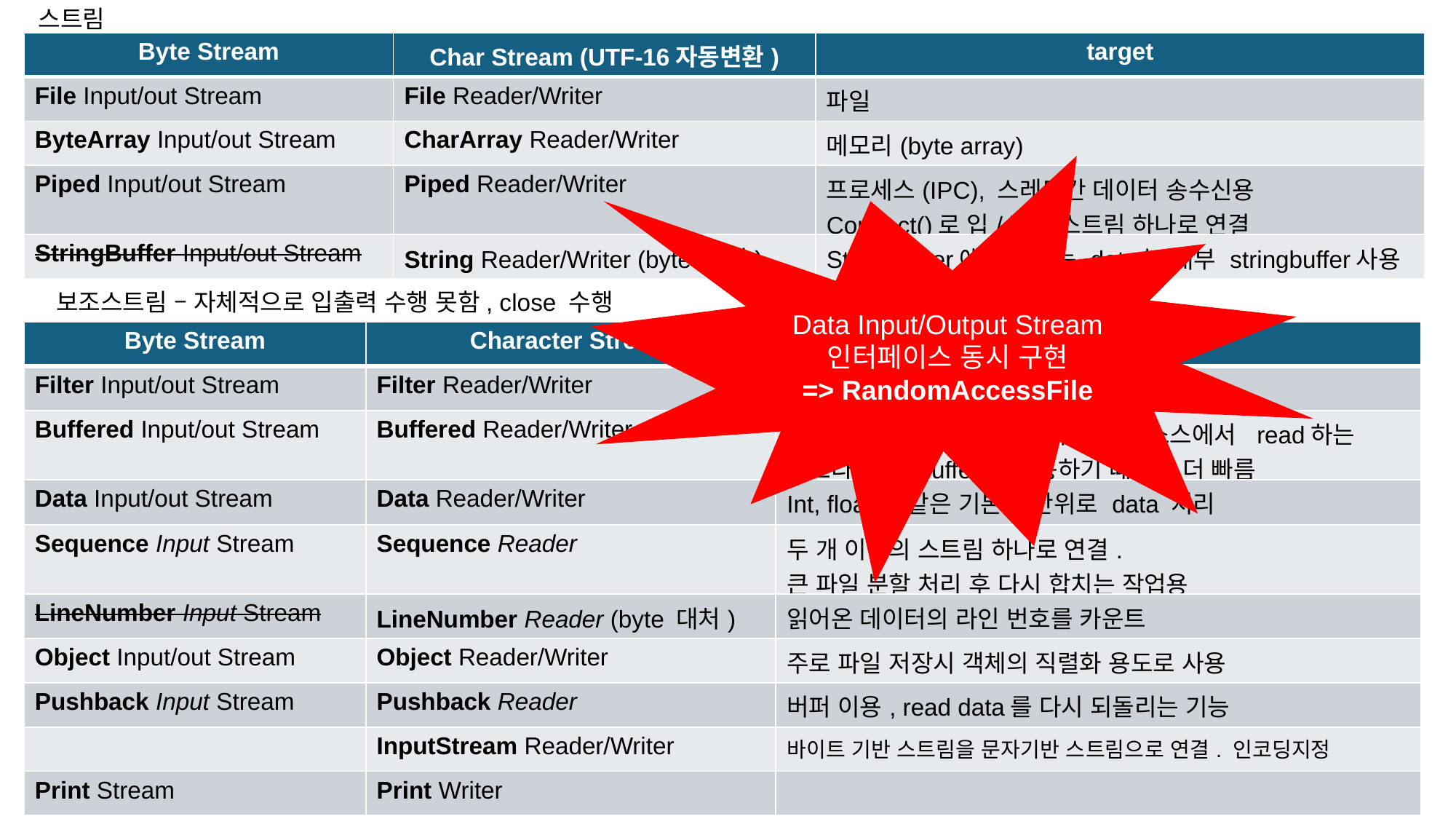

스트림
| Byte Stream | Char Stream (UTF-16자동변환) | target |
| --- | --- | --- |
| File Input/out Stream | File Reader/Writer | 파일 |
| ByteArray Input/out Stream | CharArray Reader/Writer | 메모리(byte array) |
| Piped Input/out Stream | Piped Reader/Writer | 프로세스(IPC), 스레드간 데이터 송수신용 Connect()로 입/출력 스트림 하나로 연결 |
| StringBuffer Input/out Stream | String Reader/Writer (byte 대처) | StringWriter에 출력되는 data는 내부 stringbuffer사용 |
Data Input/Output Stream
인터페이스 동시 구현
=> RandomAccessFile
보조스트림 – 자체적으로 입출력 수행 못함, close 수행
| Byte Stream | Character Stream | Desc |
| --- | --- | --- |
| Filter Input/out Stream | Filter Reader/Writer | 필터 이용 |
| Buffered Input/out Stream | Buffered Reader/Writer | 버퍼 이용(성능 향상) – 외부 입력 소스에서 read하는 것보다 내부 buffer를 사용하기 때문에 더 빠름 |
| Data Input/out Stream | Data Reader/Writer | Int, float와 같은 기본형 단위로 data 처리 |
| Sequence Input Stream | Sequence Reader | 두 개 이상의 스트림 하나로 연결. 큰 파일 분할 처리 후 다시 합치는 작업용 |
| LineNumber Input Stream | LineNumber Reader (byte 대처) | 읽어온 데이터의 라인 번호를 카운트 |
| Object Input/out Stream | Object Reader/Writer | 주로 파일 저장시 객체의 직렬화 용도로 사용 |
| Pushback Input Stream | Pushback Reader | 버퍼 이용, read data를 다시 되돌리는 기능 |
|  | InputStream Reader/Writer | 바이트 기반 스트림을 문자기반 스트림으로 연결. 인코딩지정 |
| Print Stream | Print Writer |  |